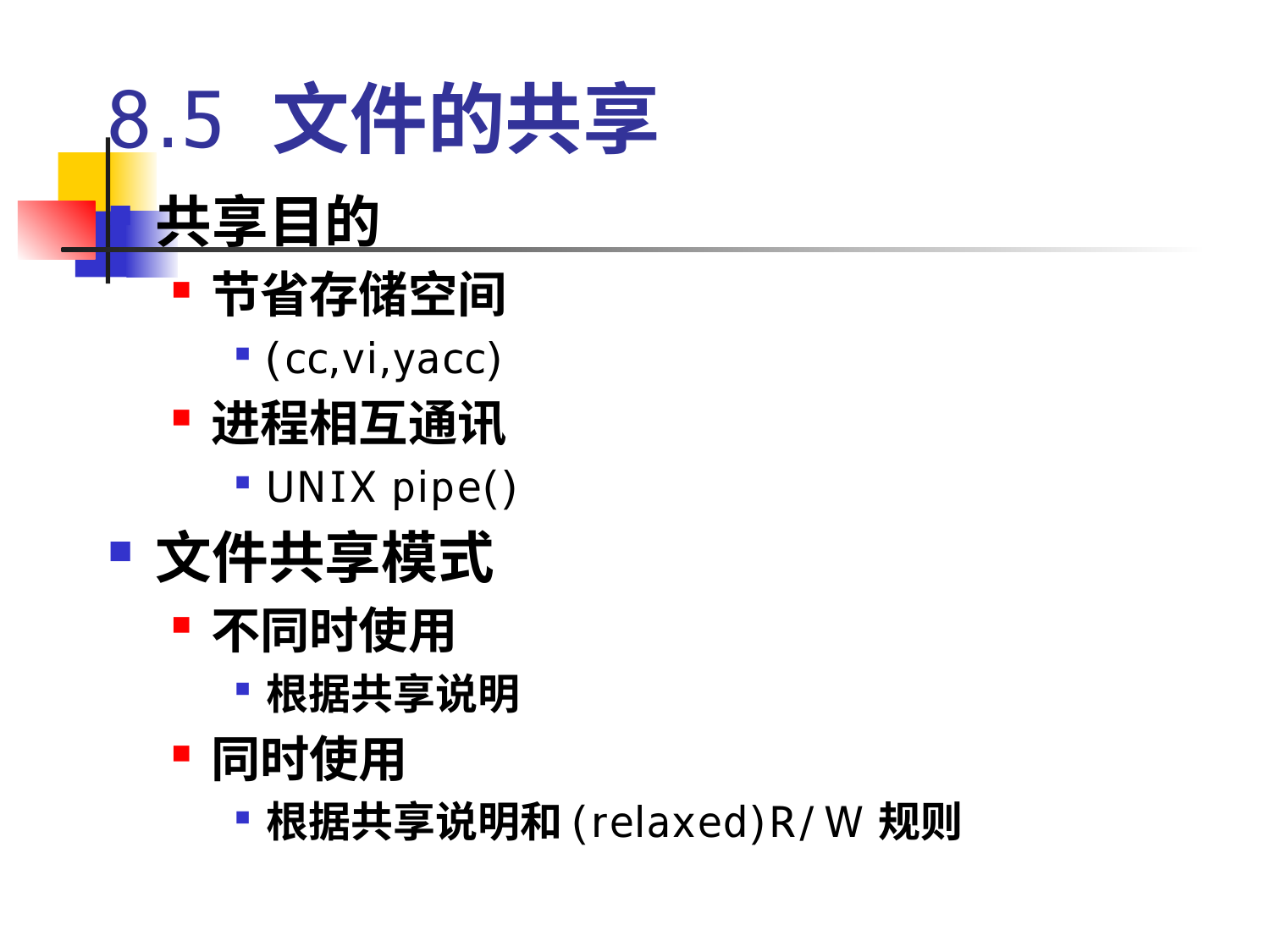

# 8.5 文件的共享
共享目的
节省存储空间
(cc,vi,yacc)
进程相互通讯
UNIX pipe()
文件共享模式
不同时使用
根据共享说明
同时使用
根据共享说明和(relaxed)R/W规则